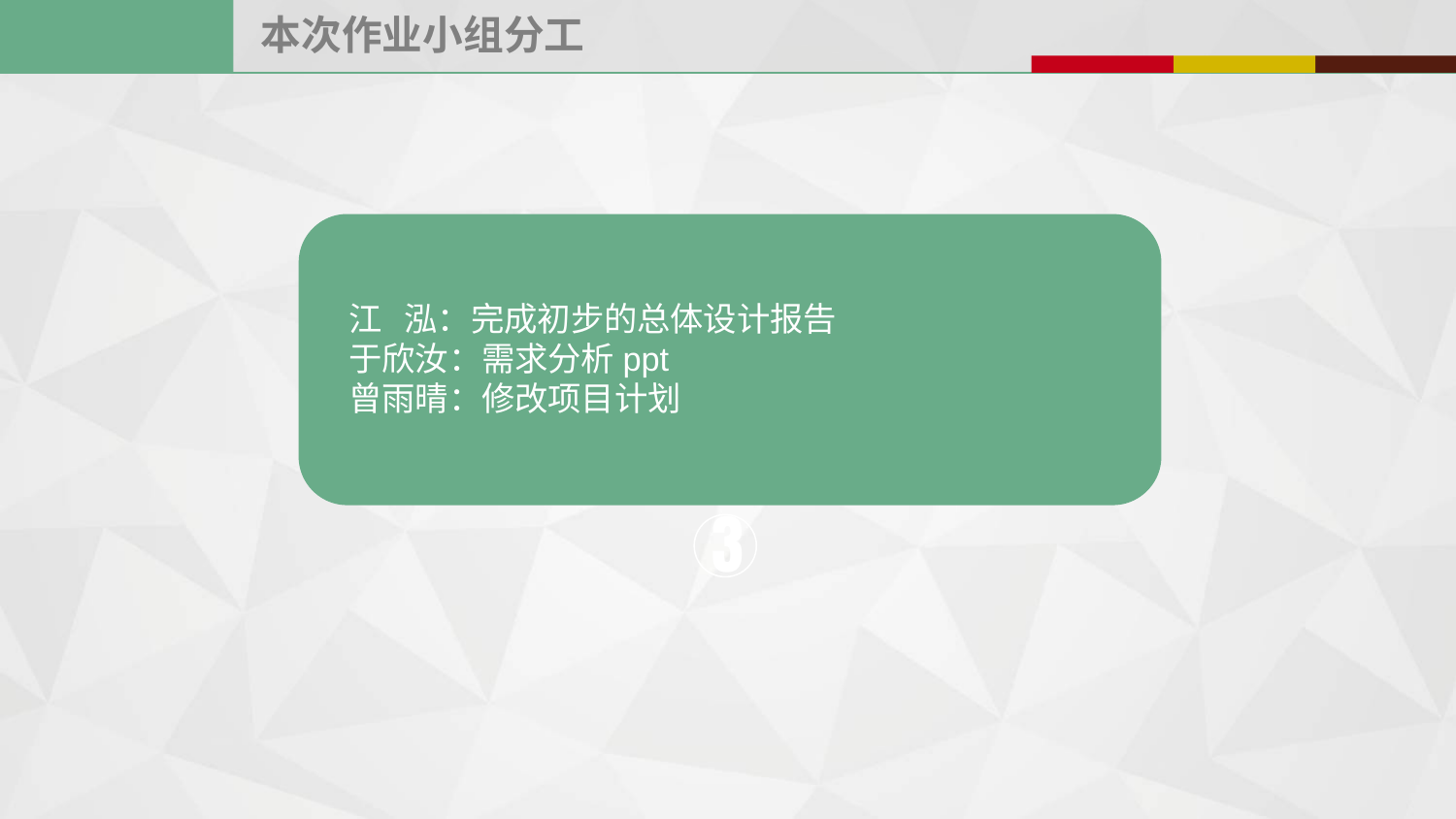

本次作业小组分工

1

2

江   泓：完成初步的总体设计报告
于欣汝：需求分析ppt
曾雨晴：修改项目计划

3